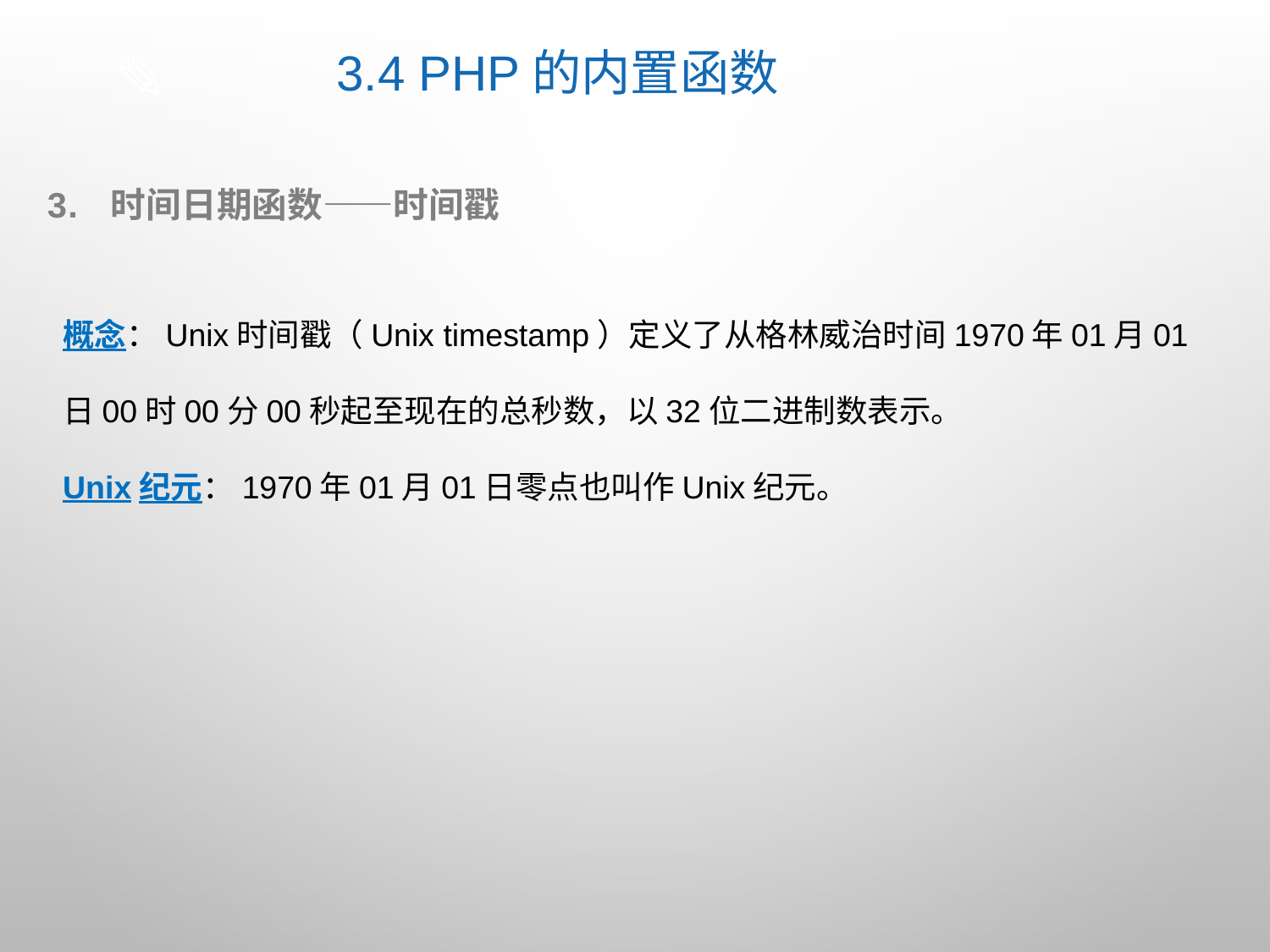

# 3.4 PHP的内置函数
时间日期函数——时间戳
概念：Unix时间戳（Unix timestamp）定义了从格林威治时间1970年01月01日00时00分00秒起至现在的总秒数，以32位二进制数表示。
Unix纪元：1970年01月01日零点也叫作Unix纪元。